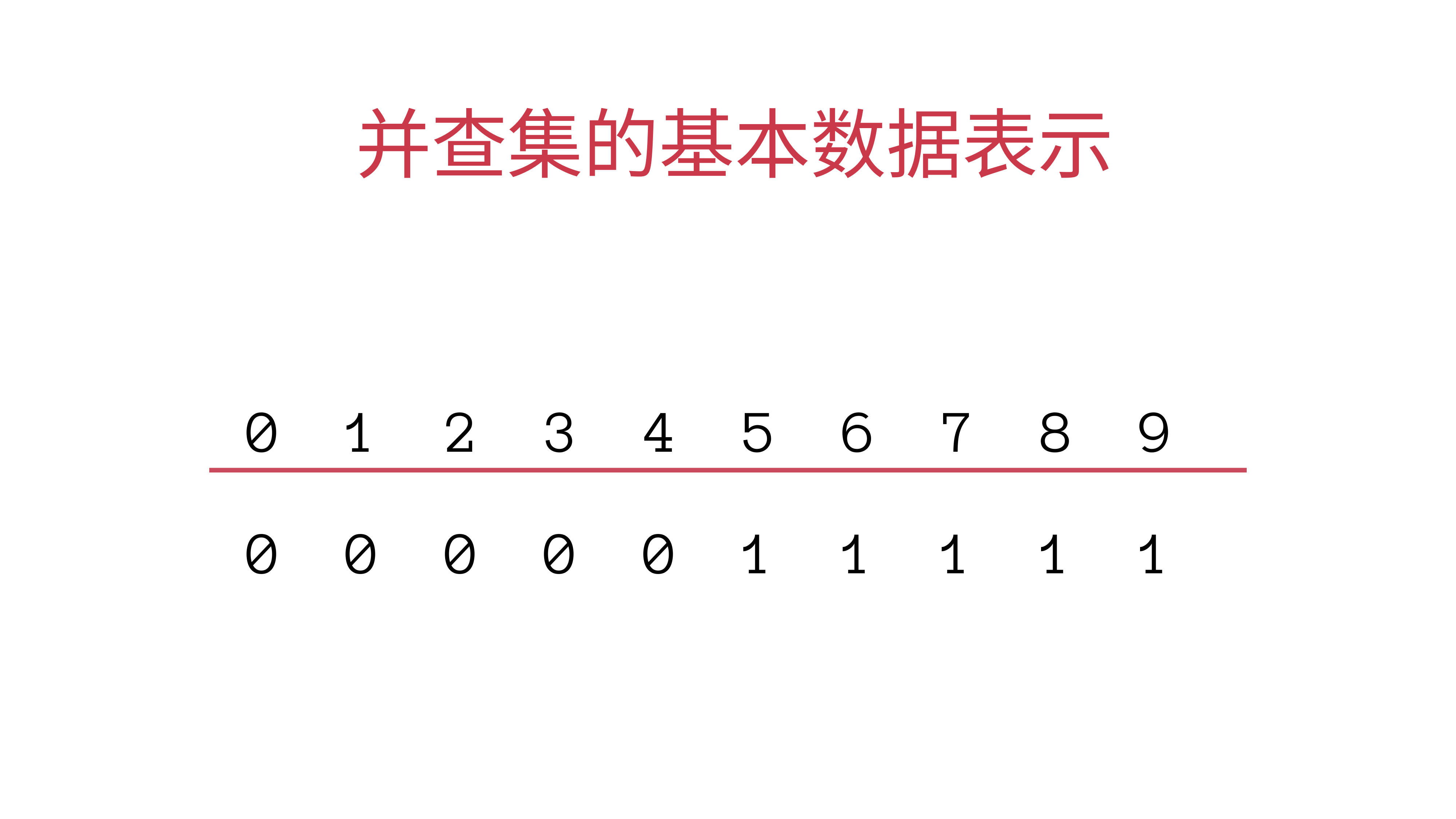

# 并查集的基本数据表示
0  1  2  3  4  5  6  7  8  9

0  0  0  0  0  1  1  1  1  1